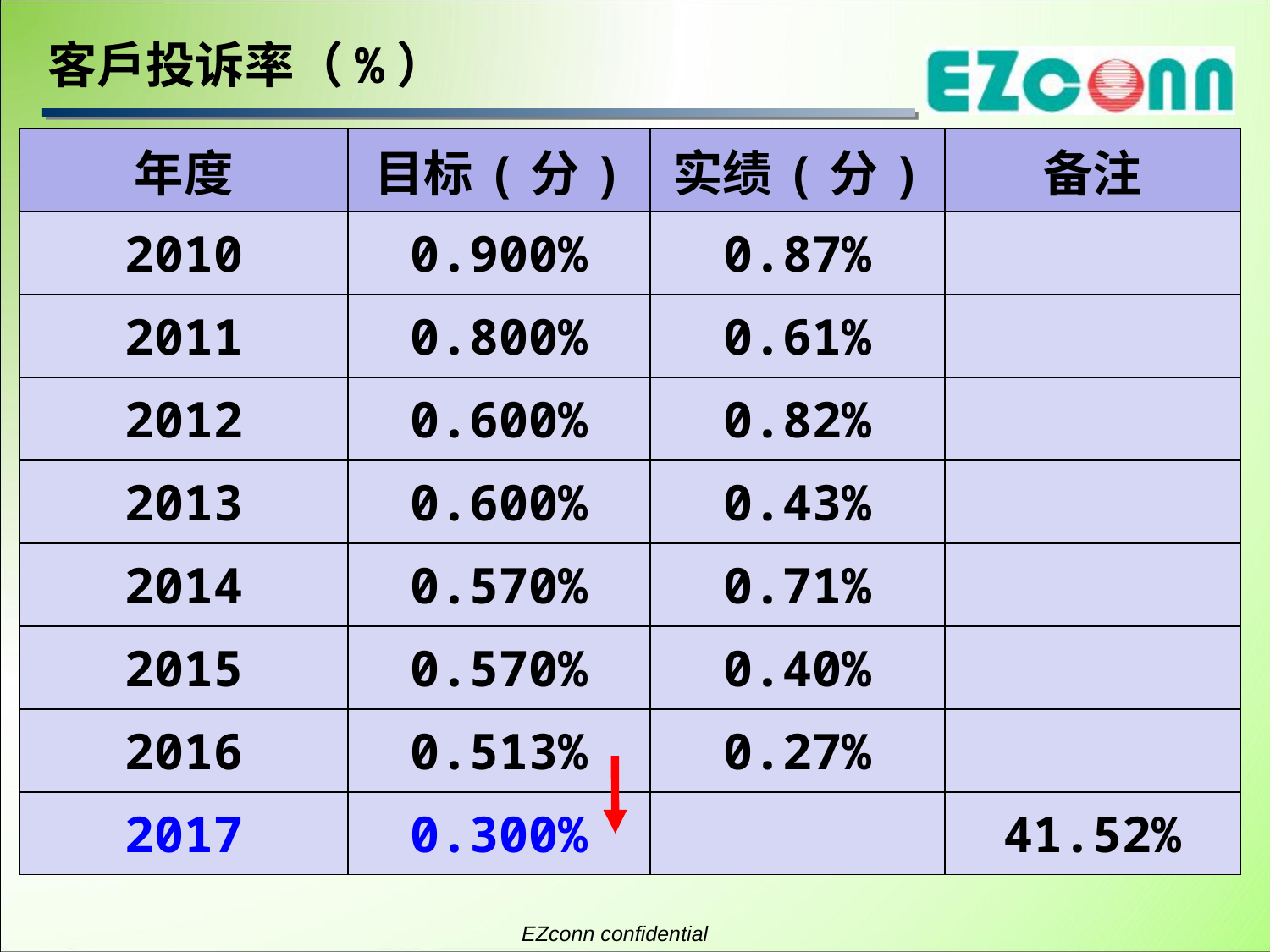

# 客戶投诉率（%）
| 年度 | 目标(分) | 实绩(分) | 备注 |
| --- | --- | --- | --- |
| 2010 | 0.900% | 0.87% |  |
| 2011 | 0.800% | 0.61% |  |
| 2012 | 0.600% | 0.82% |  |
| 2013 | 0.600% | 0.43% |  |
| 2014 | 0.570% | 0.71% |  |
| 2015 | 0.570% | 0.40% |  |
| 2016 | 0.513% | 0.27% |  |
| 2017 | 0.300% |  | 41.52% |